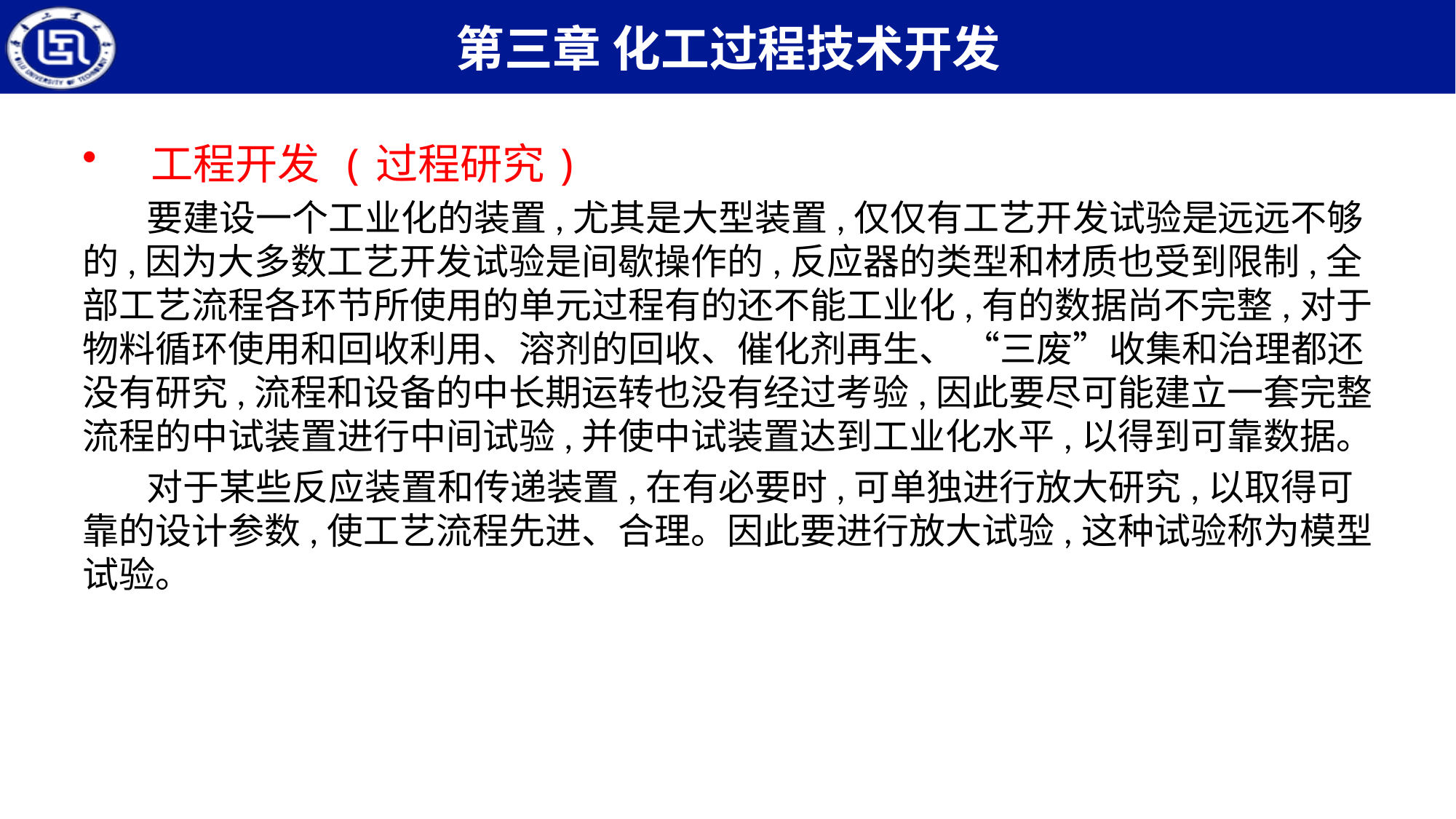

工程开发 (过程研究)
要建设一个工业化的装置,尤其是大型装置,仅仅有工艺开发试验是远远不够的,因为大多数工艺开发试验是间歇操作的,反应器的类型和材质也受到限制,全部工艺流程各环节所使用的单元过程有的还不能工业化,有的数据尚不完整,对于物料循环使用和回收利用、溶剂的回收、催化剂再生、 “三废”收集和治理都还没有研究,流程和设备的中长期运转也没有经过考验,因此要尽可能建立一套完整流程的中试装置进行中间试验,并使中试装置达到工业化水平,以得到可靠数据。
对于某些反应装置和传递装置,在有必要时,可单独进行放大研究,以取得可靠的设计参数,使工艺流程先进、合理。因此要进行放大试验,这种试验称为模型试验。